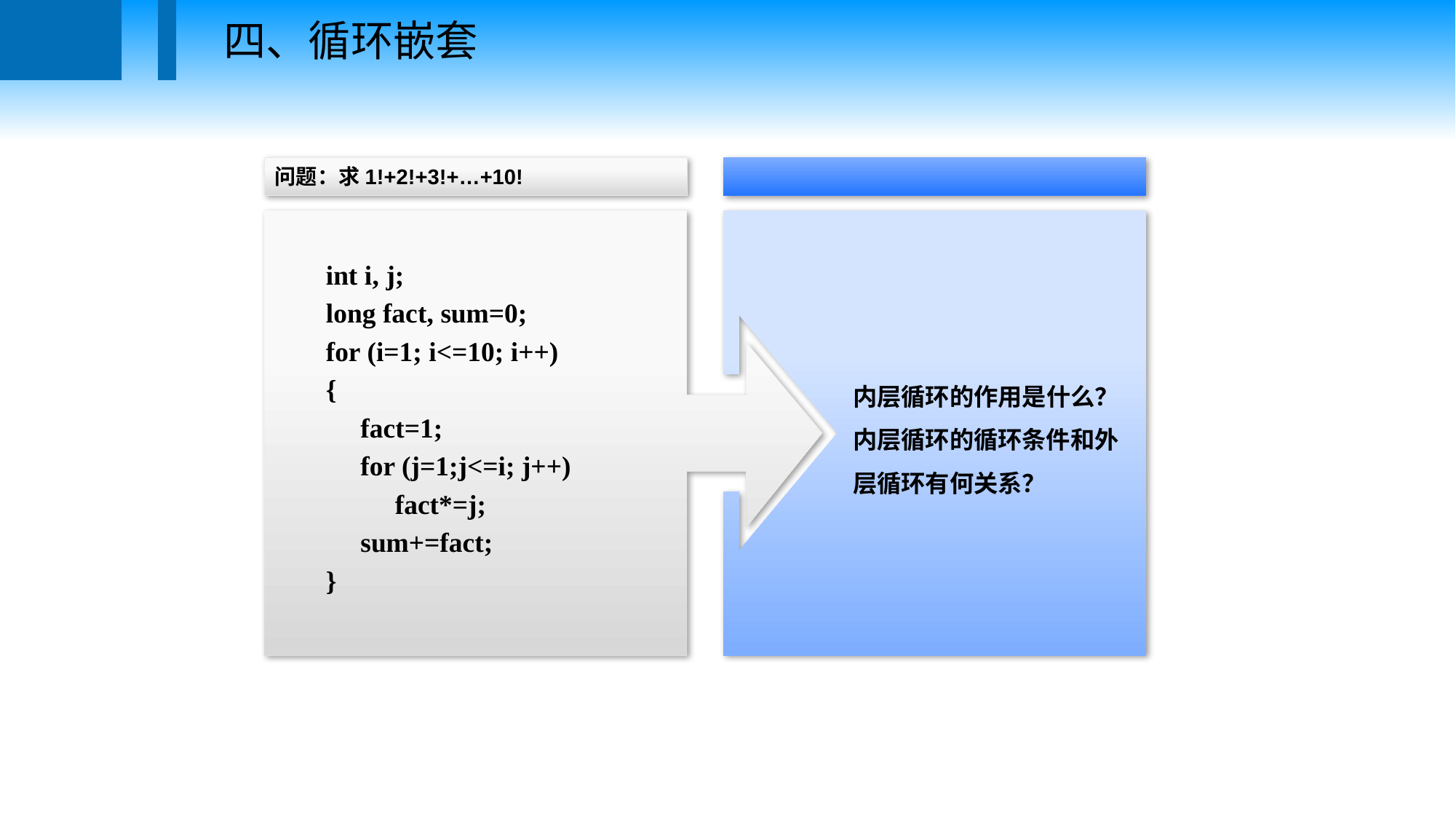

四、循环嵌套

问题：求1!+2!+3!+…+10!

int i, j;
long fact, sum=0;
for (i=1; i<=10; i++)
{
     fact=1;
     for (j=1;j<=i; j++)
          fact*=j;
     sum+=fact;
}
内层循环的作用是什么？内层循环的循环条件和外层循环有何关系？